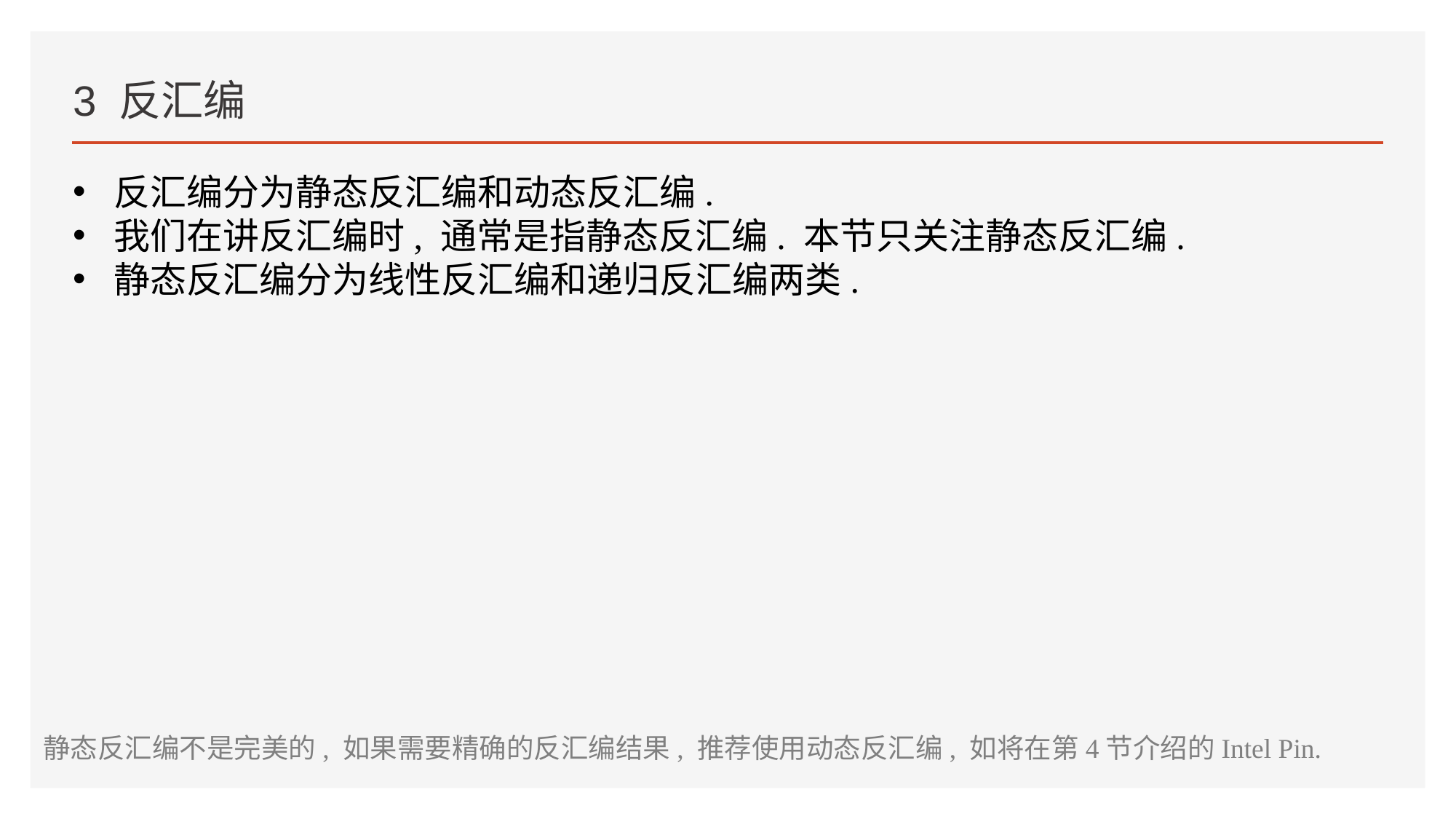

# 3 反汇编
反汇编分为静态反汇编和动态反汇编.
我们在讲反汇编时, 通常是指静态反汇编. 本节只关注静态反汇编.
静态反汇编分为线性反汇编和递归反汇编两类.
静态反汇编不是完美的, 如果需要精确的反汇编结果, 推荐使用动态反汇编, 如将在第4节介绍的Intel Pin.